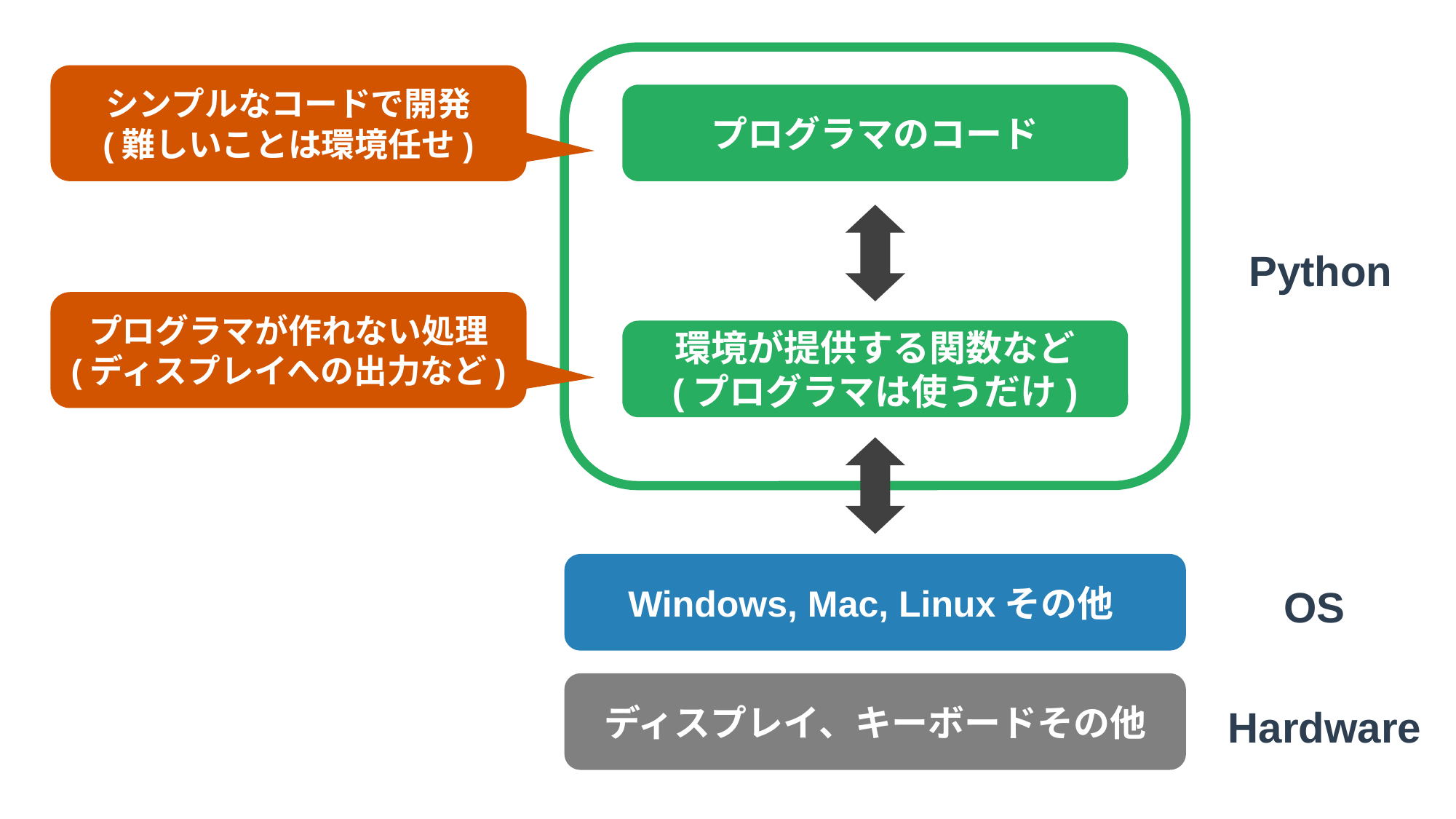

シンプルなコードで開発
(難しいことは環境任せ)
プログラマのコード

Python
プログラマが作れない処理
(ディスプレイへの出力など)
環境が提供する関数など
(プログラマは使うだけ)

Windows, Mac, Linuxその他
OS
ディスプレイ、キーボードその他
Hardware